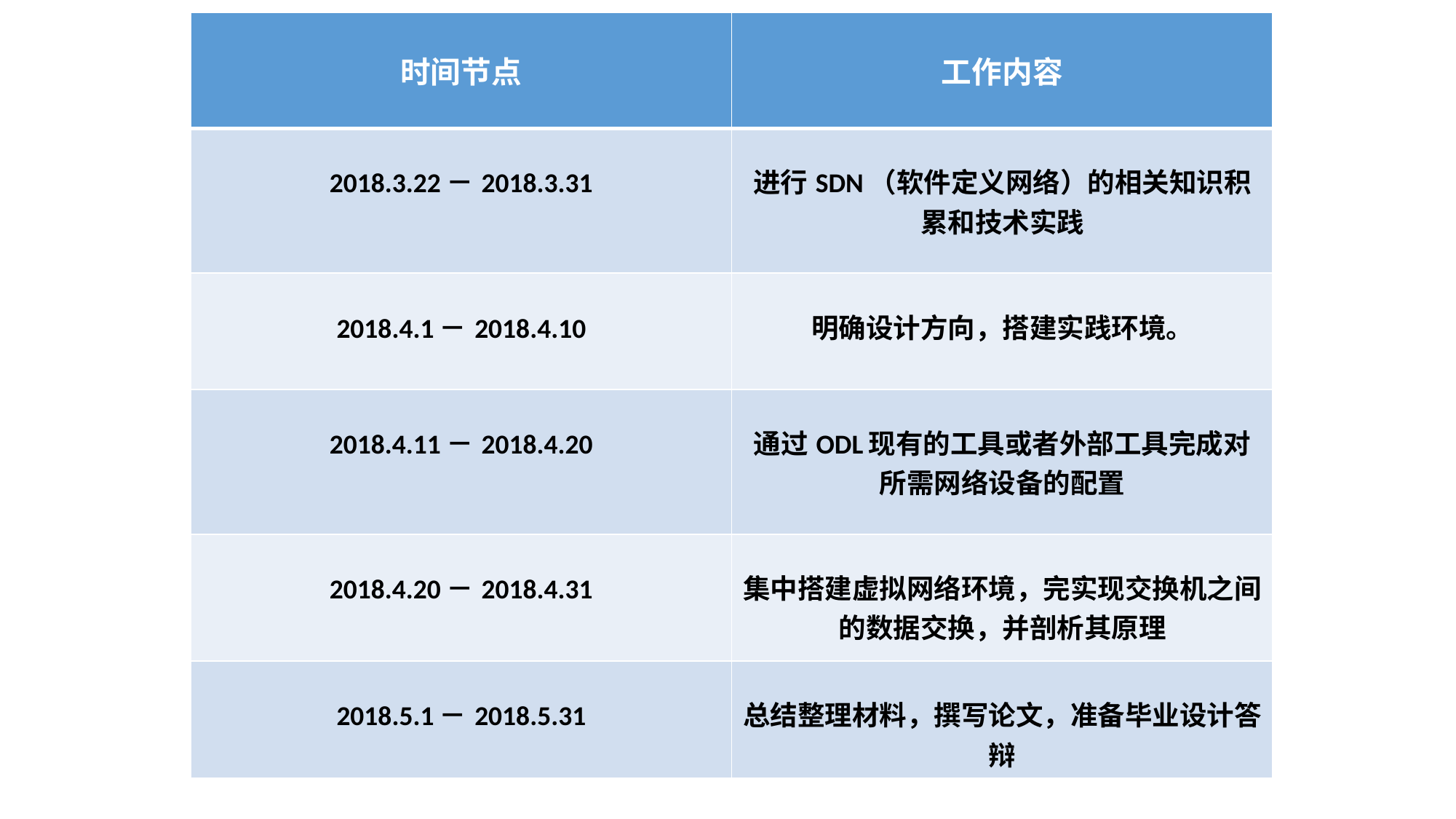

| 时间节点 | 工作内容 |
| --- | --- |
| 2018.3.22－2018.3.31 | 进行SDN（软件定义网络）的相关知识积累和技术实践 |
| 2018.4.1－2018.4.10 | 明确设计方向，搭建实践环境。 |
| 2018.4.11－2018.4.20 | 通过ODL现有的工具或者外部工具完成对所需网络设备的配置 |
| 2018.4.20－2018.4.31 | 集中搭建虚拟网络环境，完实现交换机之间的数据交换，并剖析其原理 |
| 2018.5.1－2018.5.31 | 总结整理材料，撰写论文，准备毕业设计答辩 |